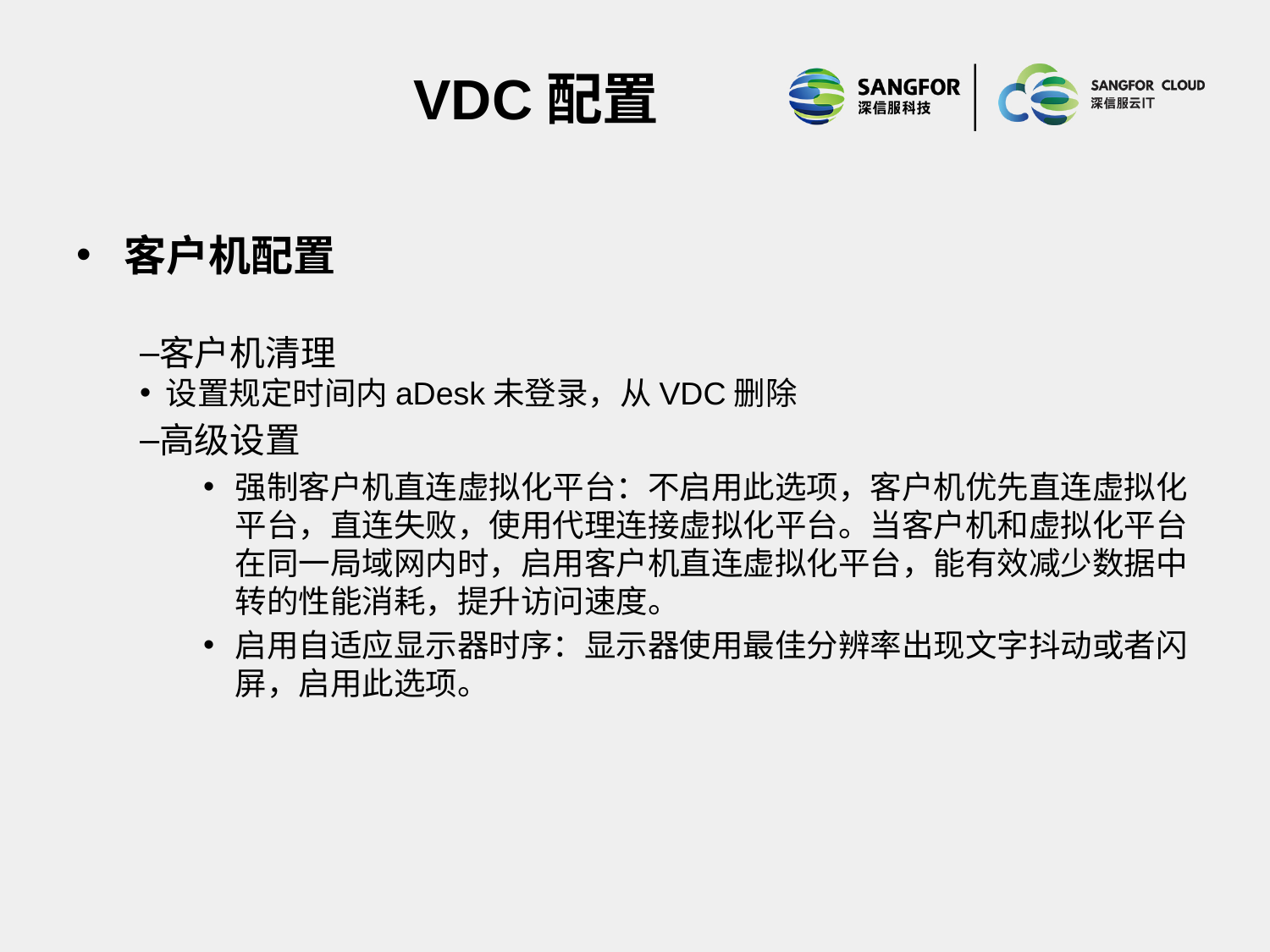

# VDC配置
客户机配置

客户机清理
 设置规定时间内aDesk未登录，从VDC删除
高级设置
强制客户机直连虚拟化平台：不启用此选项，客户机优先直连虚拟化平台，直连失败，使用代理连接虚拟化平台。当客户机和虚拟化平台在同一局域网内时，启用客户机直连虚拟化平台，能有效减少数据中转的性能消耗，提升访问速度。
启用自适应显示器时序：显示器使用最佳分辨率出现文字抖动或者闪屏，启用此选项。